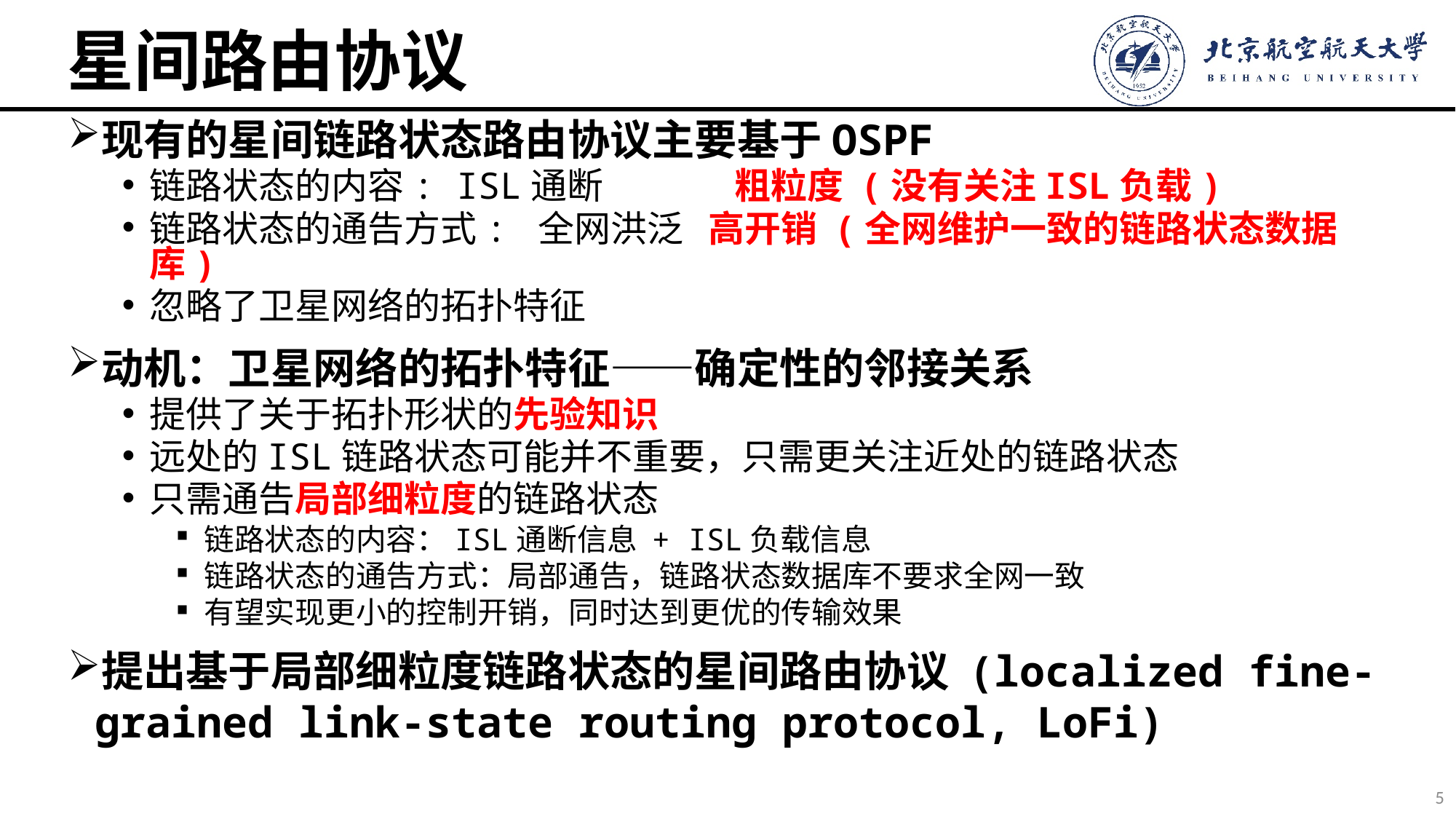

# 星间路由协议
现有的星间链路状态路由协议主要基于OSPF
链路状态的内容: ISL通断                粗粒度 (没有关注ISL负载)
链路状态的通告方式: 全网洪泛   高开销 (全网维护一致的链路状态数据库)
忽略了卫星网络的拓扑特征
动机：卫星网络的拓扑特征——确定性的邻接关系
提供了关于拓扑形状的先验知识
远处的ISL链路状态可能并不重要，只需更关注近处的链路状态
只需通告局部细粒度的链路状态
链路状态的内容：ISL通断信息 + ISL负载信息
链路状态的通告方式：局部通告，链路状态数据库不要求全网一致
有望实现更小的控制开销，同时达到更优的传输效果
提出基于局部细粒度链路状态的星间路由协议 (localized fine-grained link-state routing protocol, LoFi)
5